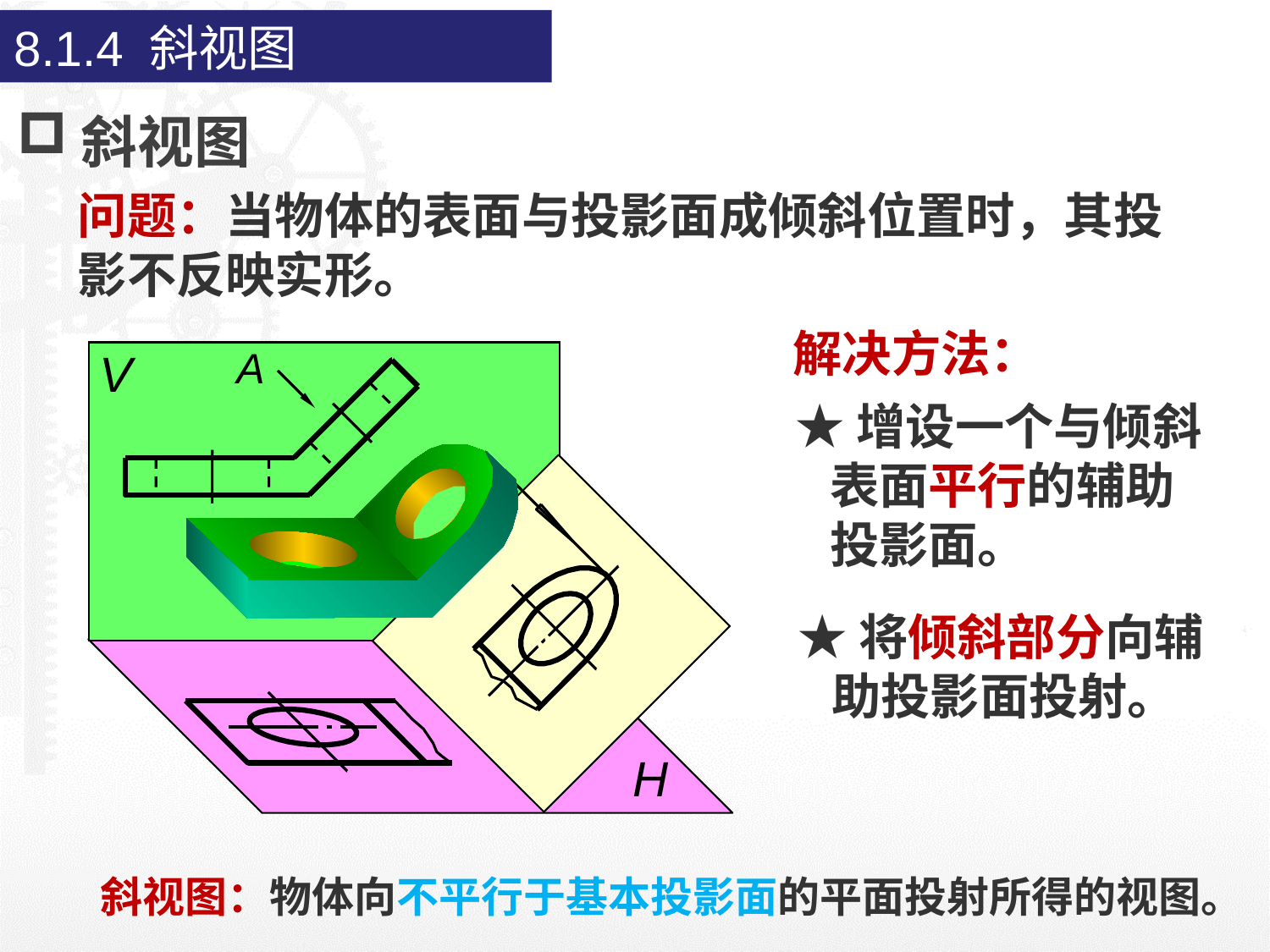

8.1.4 斜视图
斜视图
问题：当物体的表面与投影面成倾斜位置时，其投影不反映实形。
解决方法：
A

V

H

★增设一个与倾斜
  表面平行的辅助
  投影面。

★将倾斜部分向辅
  助投影面投射。

斜视图：物体向不平行于基本投影面的平面投射所得的视图。